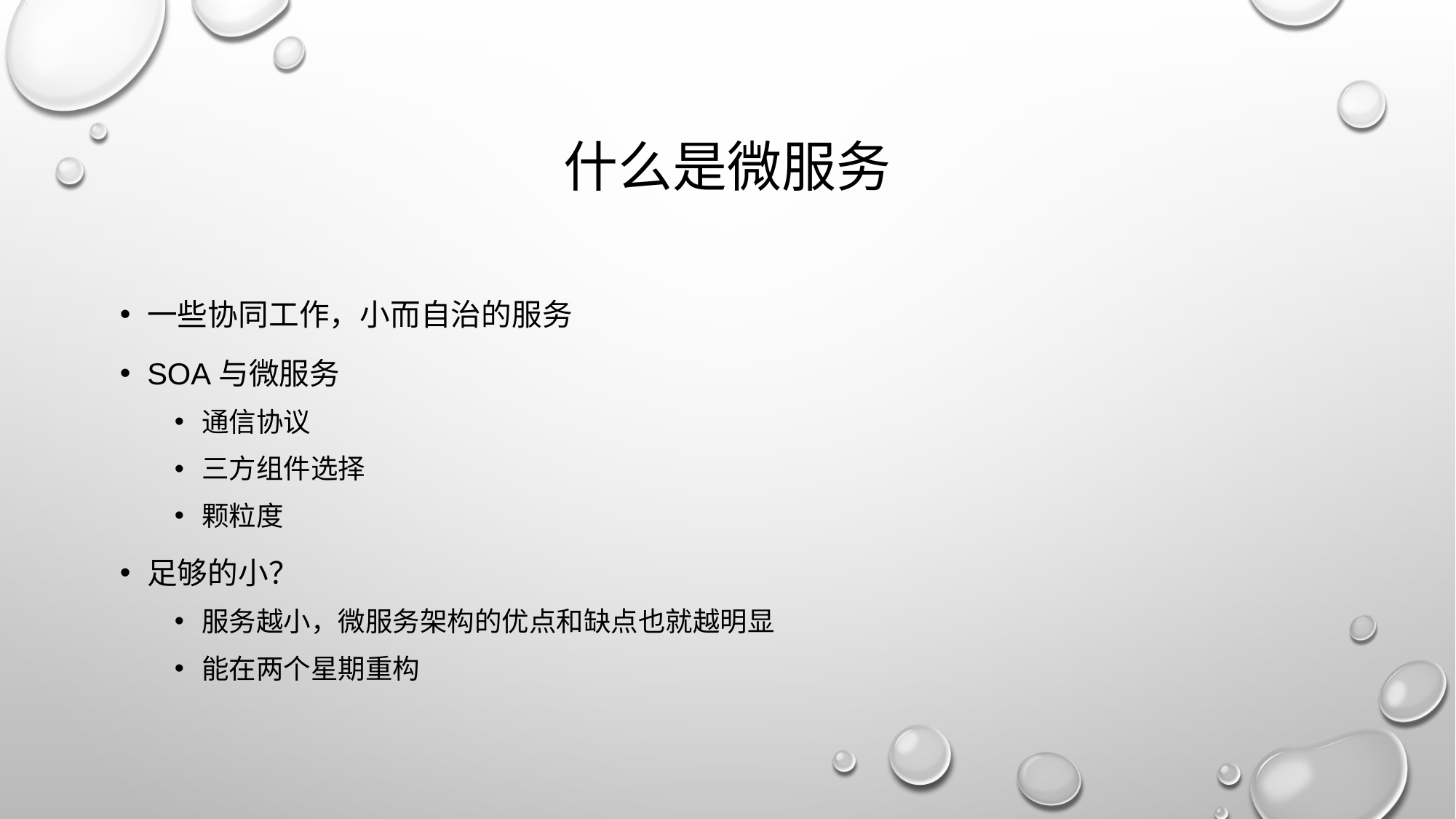

# 什么是微服务
一些协同工作，小而自治的服务
SOA与微服务
通信协议
三方组件选择
颗粒度
足够的小？
服务越小，微服务架构的优点和缺点也就越明显
能在两个星期重构